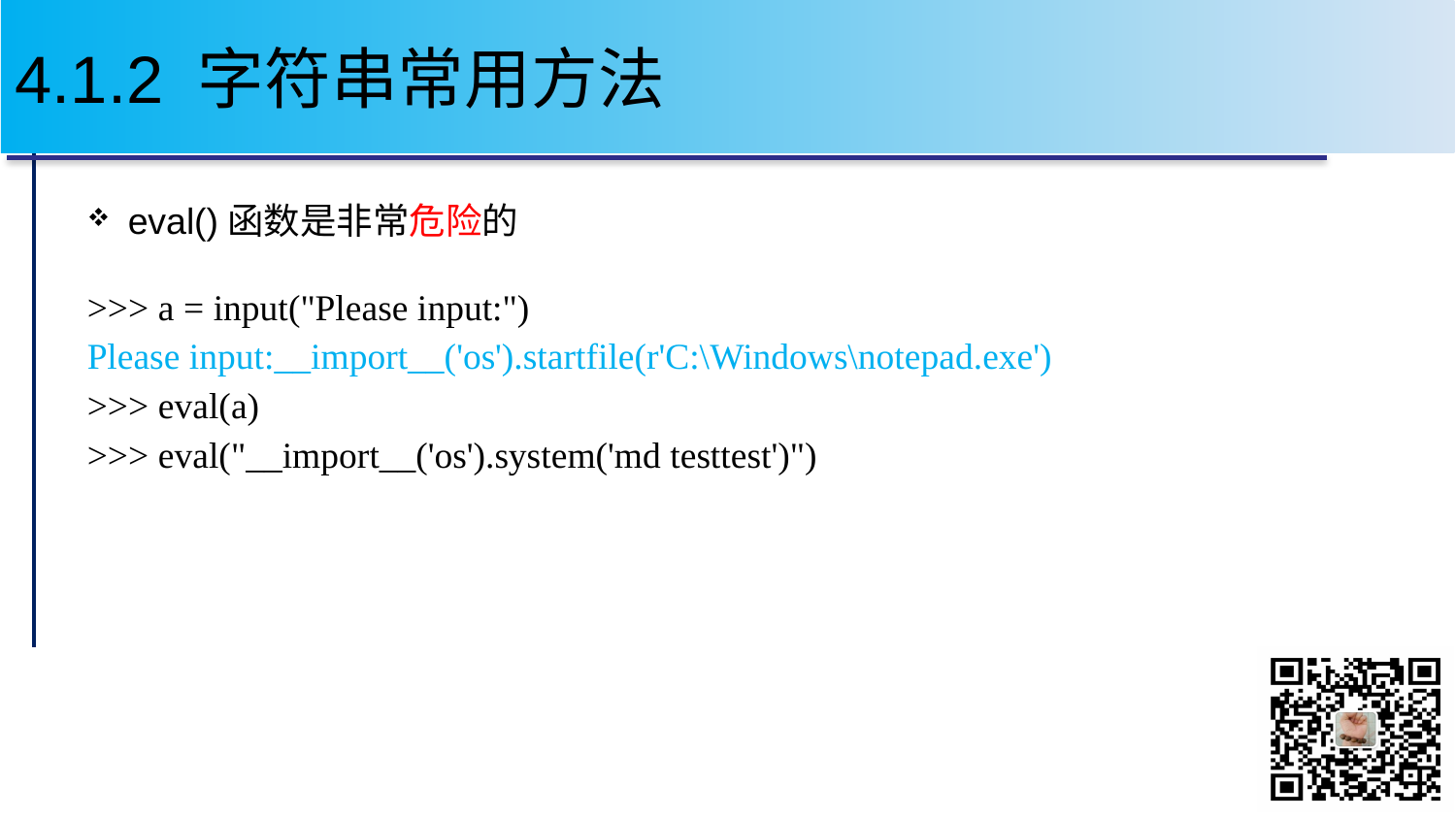

# 4.1.2 字符串常用方法
eval()函数是非常危险的

>>> a = input("Please input:")
Please input:__import__('os').startfile(r'C:\Windows\notepad.exe')
>>> eval(a)
>>> eval("__import__('os').system('md testtest')")
37